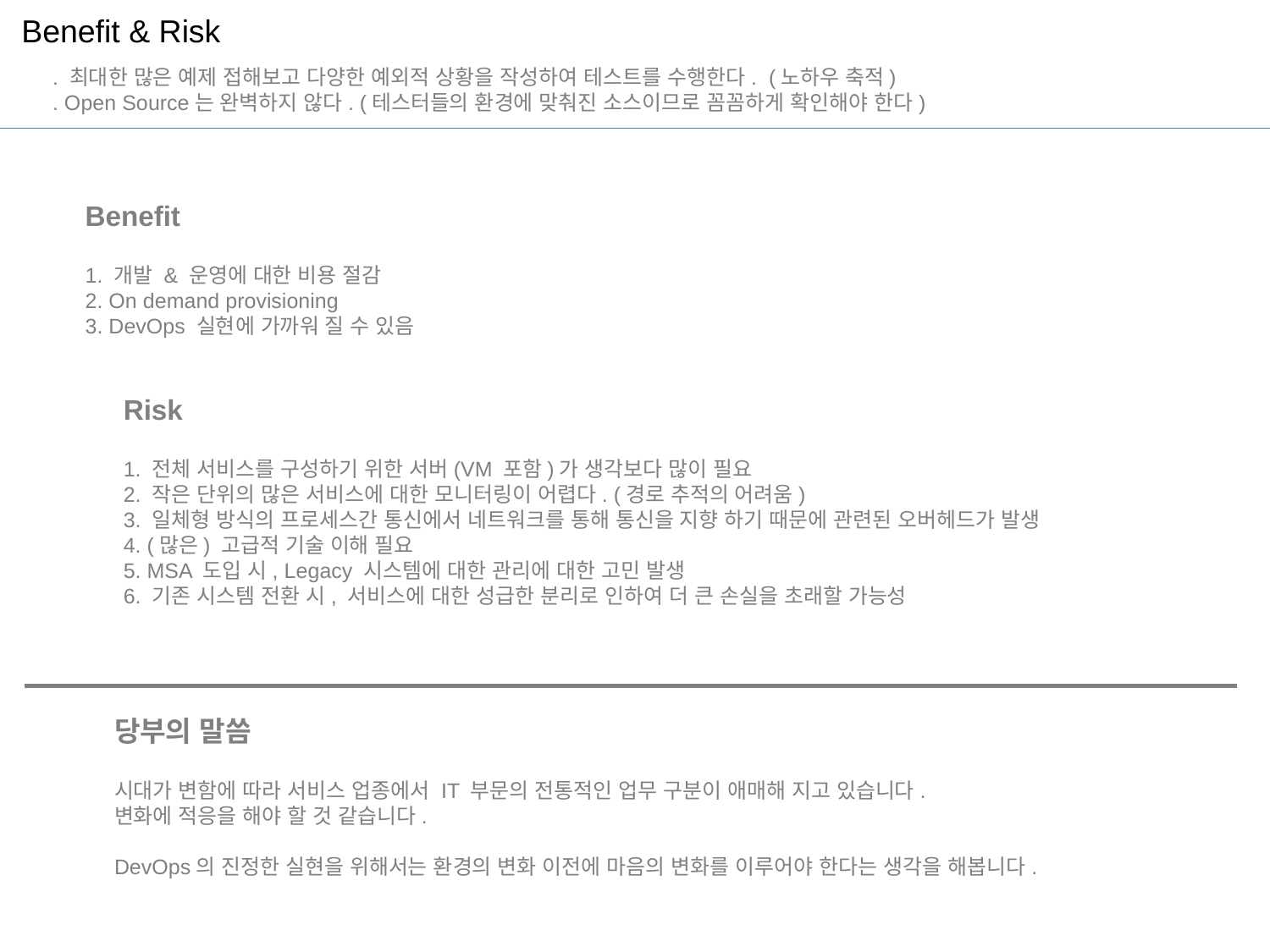

Benefit & Risk
. 최대한 많은 예제 접해보고 다양한 예외적 상황을 작성하여 테스트를 수행한다.  (노하우 축적)
. Open Source는 완벽하지 않다. (테스터들의 환경에 맞춰진 소스이므로 꼼꼼하게 확인해야 한다)
Benefit

1. 개발 & 운영에 대한 비용 절감
2. On demand provisioning
3. DevOps 실현에 가까워 질 수 있음
Risk

1. 전체 서비스를 구성하기 위한 서버(VM 포함)가 생각보다 많이 필요
2. 작은 단위의 많은 서비스에 대한 모니터링이 어렵다. (경로 추적의 어려움)
3. 일체형 방식의 프로세스간 통신에서 네트워크를 통해 통신을 지향 하기 때문에 관련된 오버헤드가 발생
4. (많은) 고급적 기술 이해 필요
5. MSA 도입 시, Legacy 시스템에 대한 관리에 대한 고민 발생
6. 기존 시스템 전환 시, 서비스에 대한 성급한 분리로 인하여 더 큰 손실을 초래할 가능성
당부의 말씀

시대가 변함에 따라 서비스 업종에서 IT 부문의 전통적인 업무 구분이 애매해 지고 있습니다.
변화에 적응을 해야 할 것 같습니다.

DevOps의 진정한 실현을 위해서는 환경의 변화 이전에 마음의 변화를 이루어야 한다는 생각을 해봅니다.